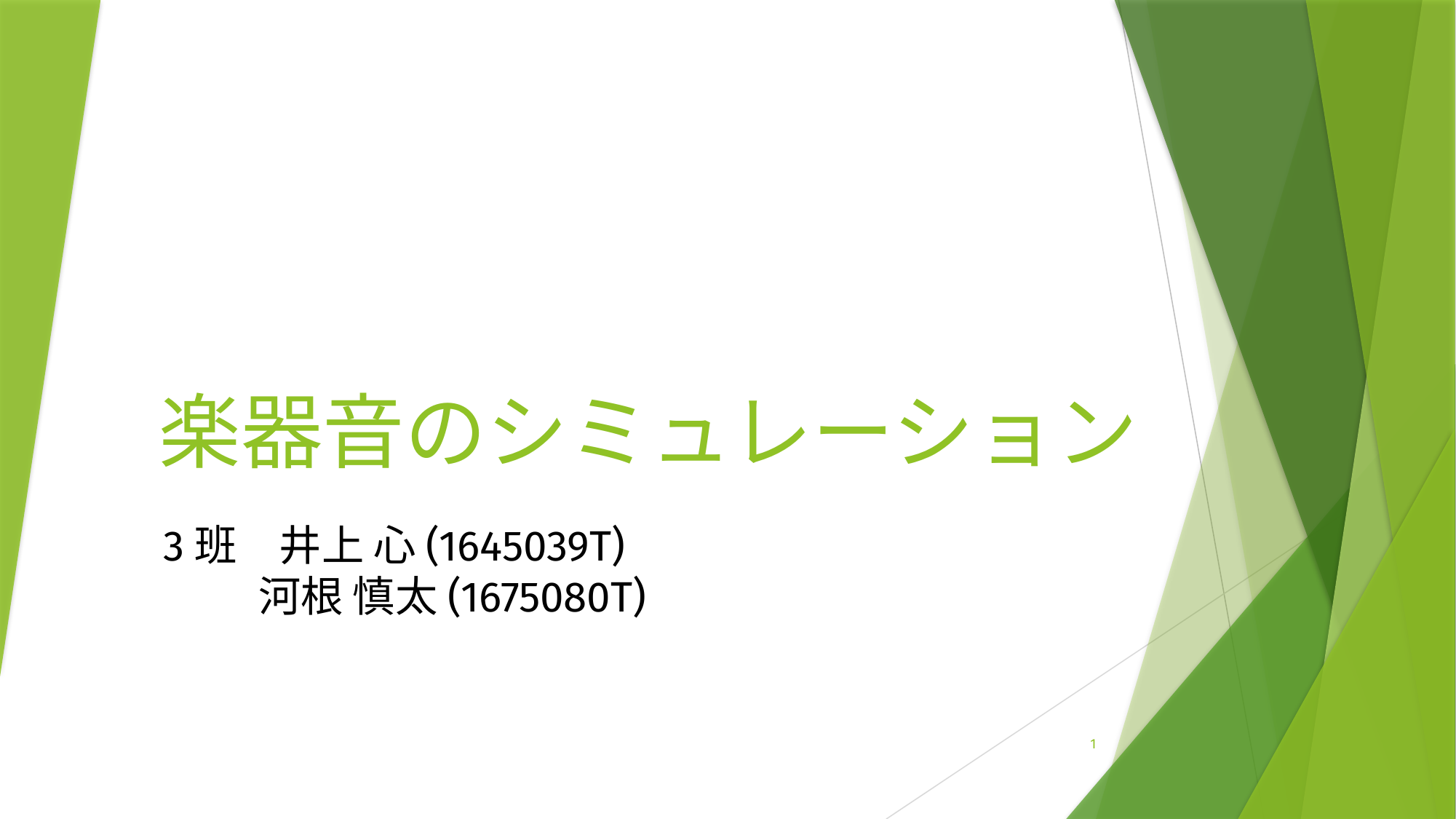

# 楽器音のシミュレーション
3班　井上 心(1645039T)
         河根 慎太(1675080T)
1